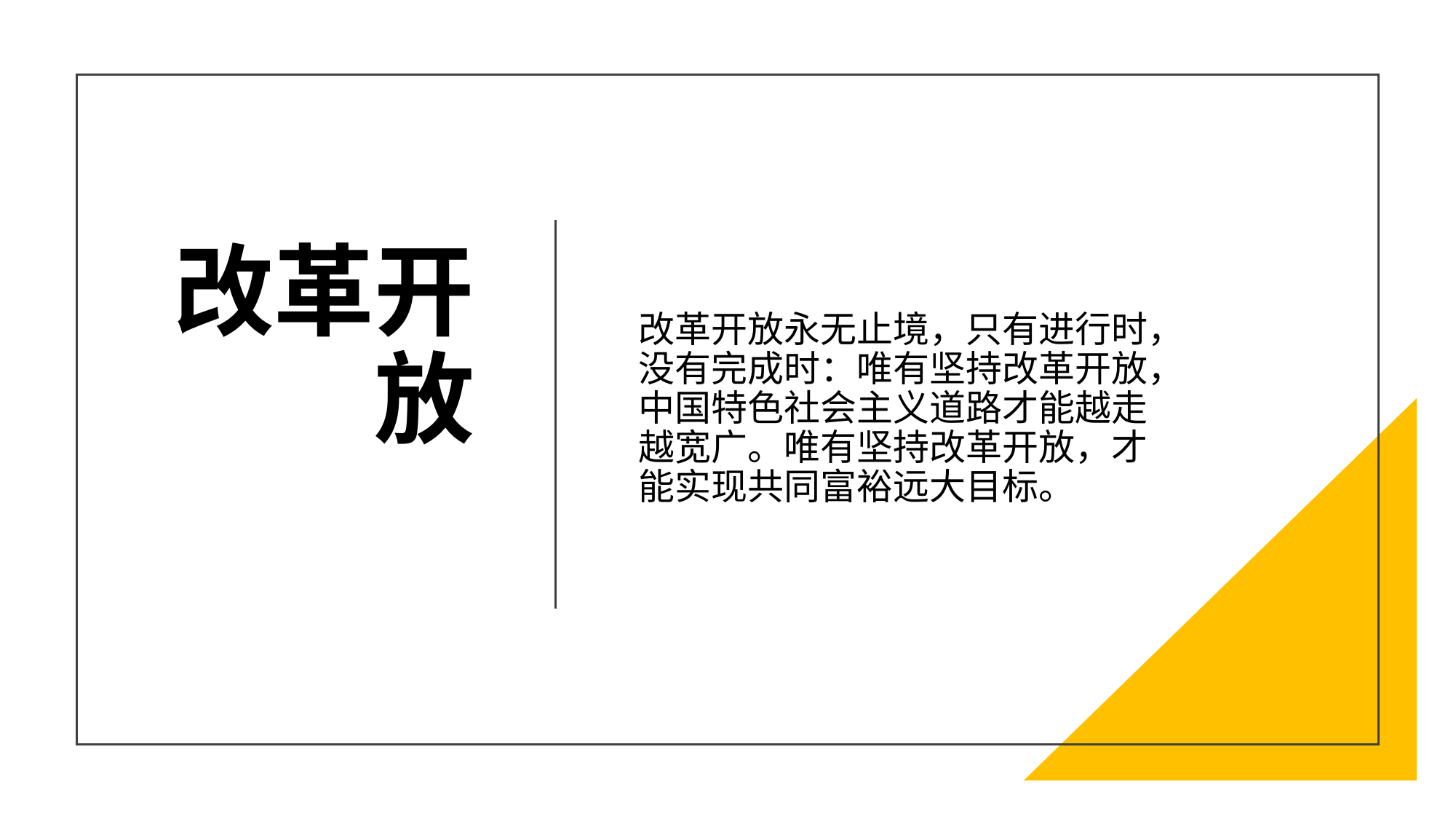

# 改革开放
改革开放永无止境，只有进行时，没有完成时：唯有坚持改革开放，中国特色社会主义道路才能越走越宽广。唯有坚持改革开放，才能实现共同富裕远大目标。